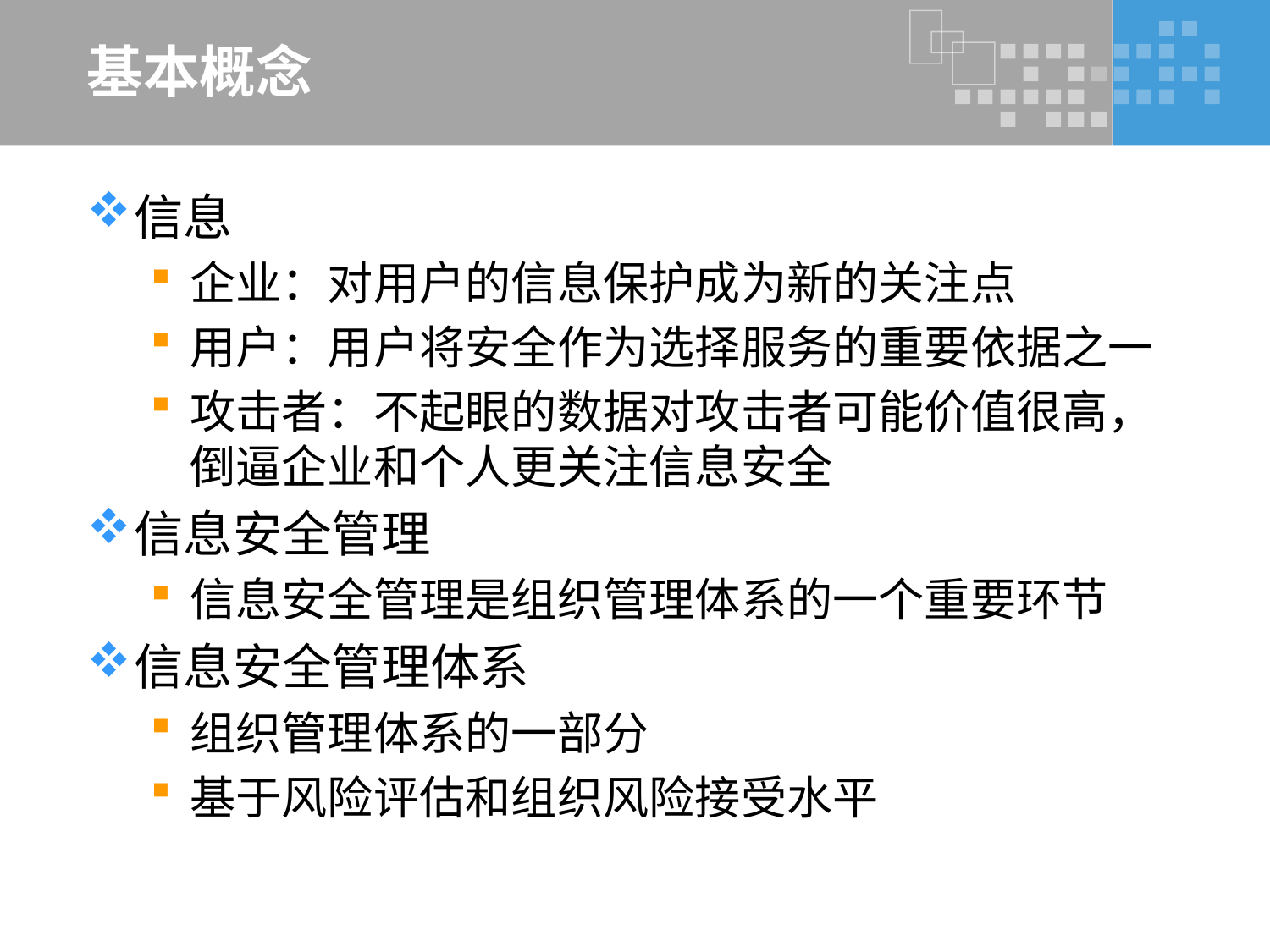

# 基本概念
信息
企业：对用户的信息保护成为新的关注点
用户：用户将安全作为选择服务的重要依据之一
攻击者：不起眼的数据对攻击者可能价值很高，倒逼企业和个人更关注信息安全
信息安全管理
信息安全管理是组织管理体系的一个重要环节
信息安全管理体系
组织管理体系的一部分
基于风险评估和组织风险接受水平

4